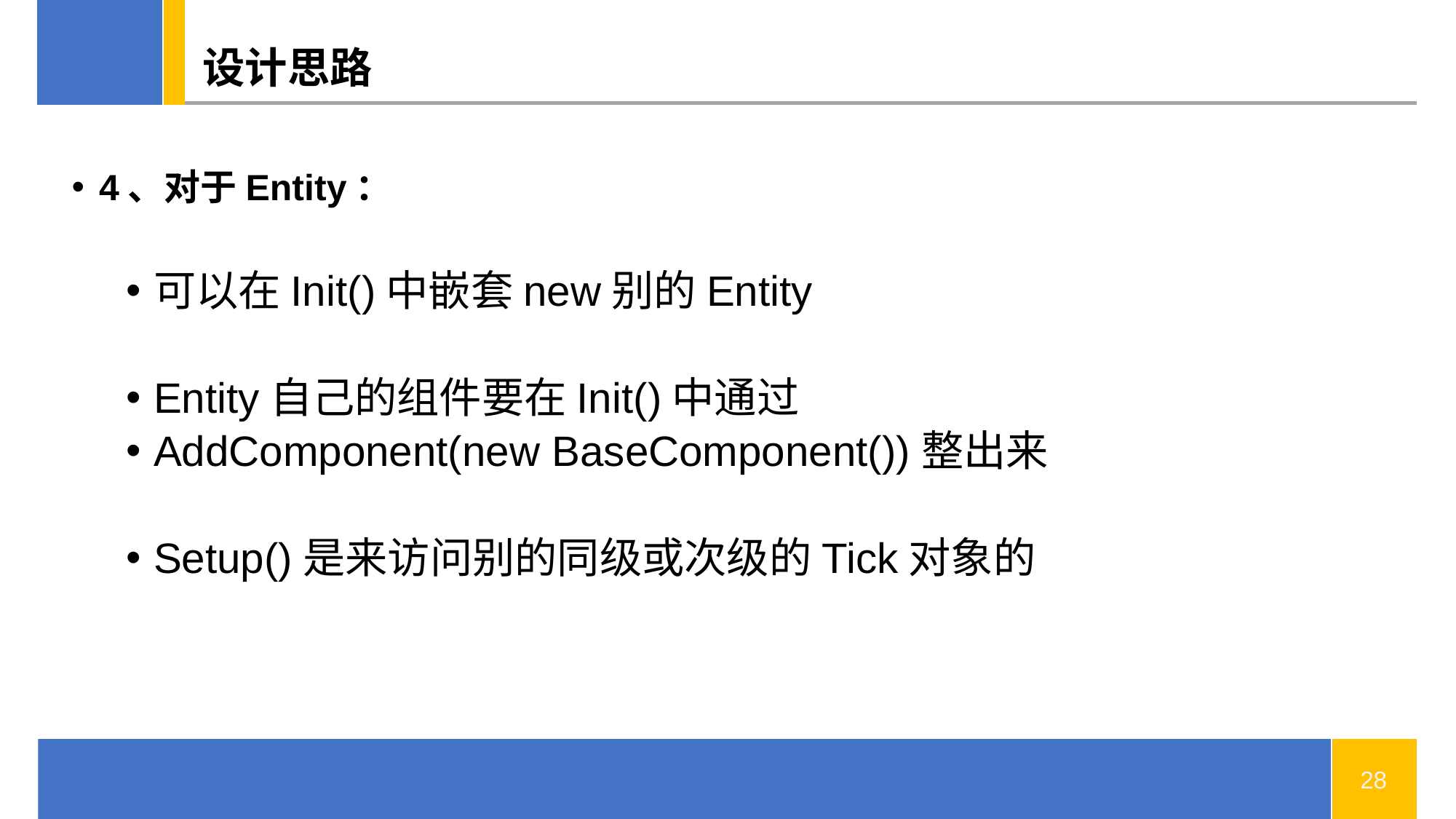

# 设计思路

4、对于Entity：

可以在Init()中嵌套new别的Entity

Entity自己的组件要在Init()中通过
AddComponent(new BaseComponent())整出来

Setup()是来访问别的同级或次级的Tick对象的